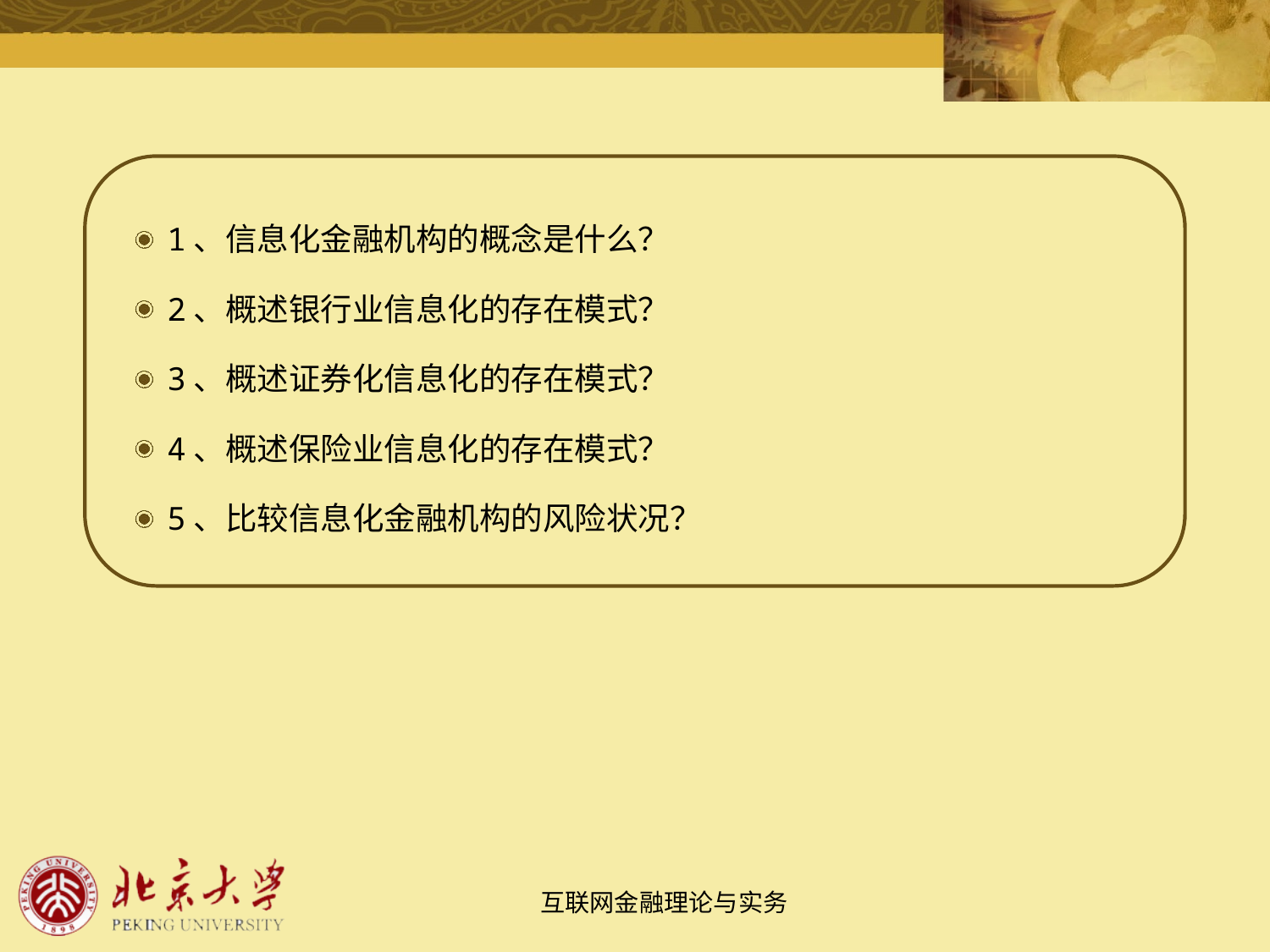

1、信息化金融机构的概念是什么？
2、概述银行业信息化的存在模式？
3、概述证券化信息化的存在模式？
4、概述保险业信息化的存在模式？
5、比较信息化金融机构的风险状况？